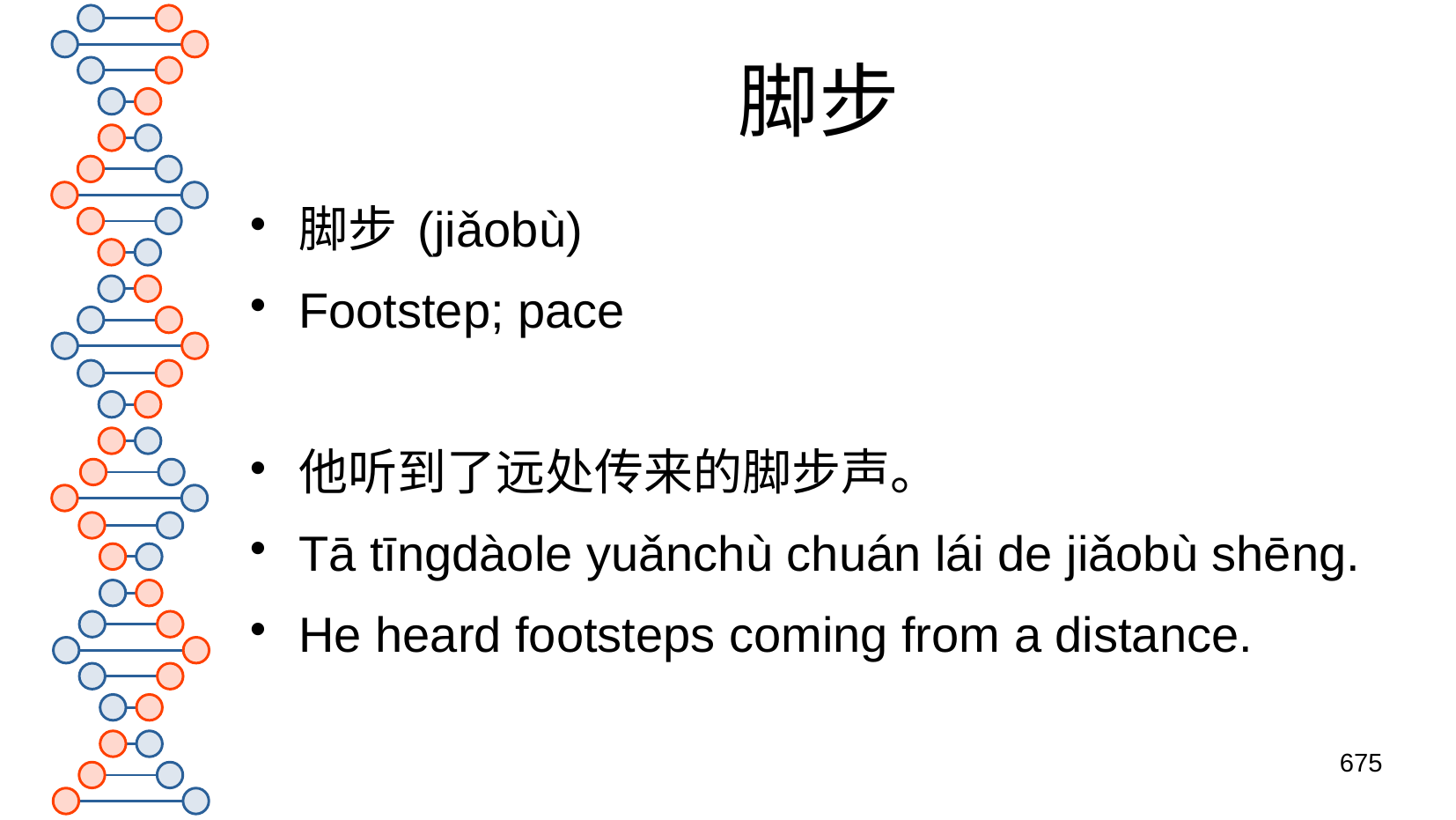

# 脚步
脚步 (jiǎobù)
Footstep; pace

他听到了远处传来的脚步声。
Tā tīngdàole yuǎnchù chuán lái de jiǎobù shēng.
He heard footsteps coming from a distance.

675